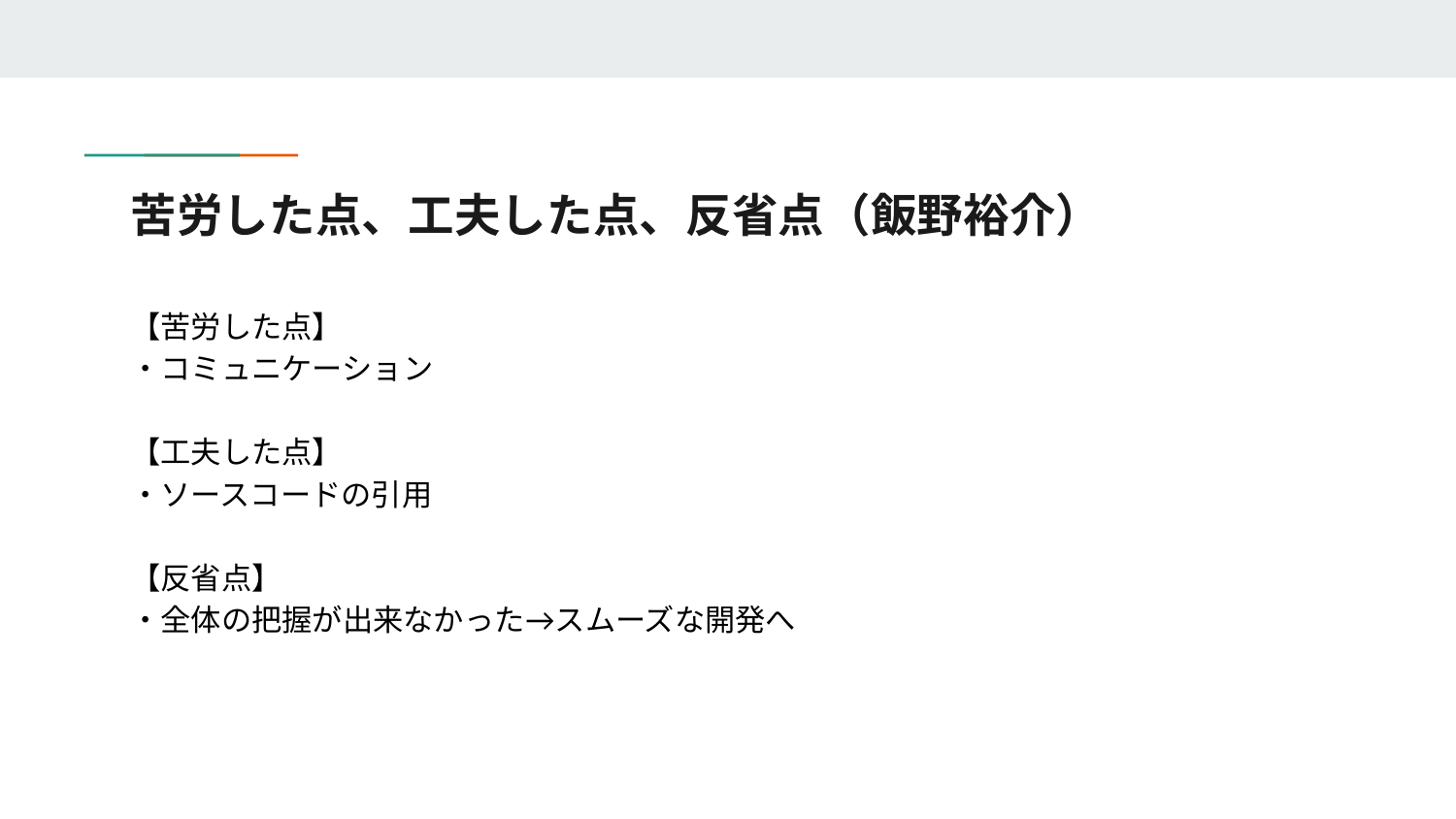

# 苦労した点、工夫した点、反省点（飯野裕介）
【苦労した点】
・コミュニケーション

【工夫した点】
・ソースコードの引用

【反省点】
・全体の把握が出来なかった→スムーズな開発へ